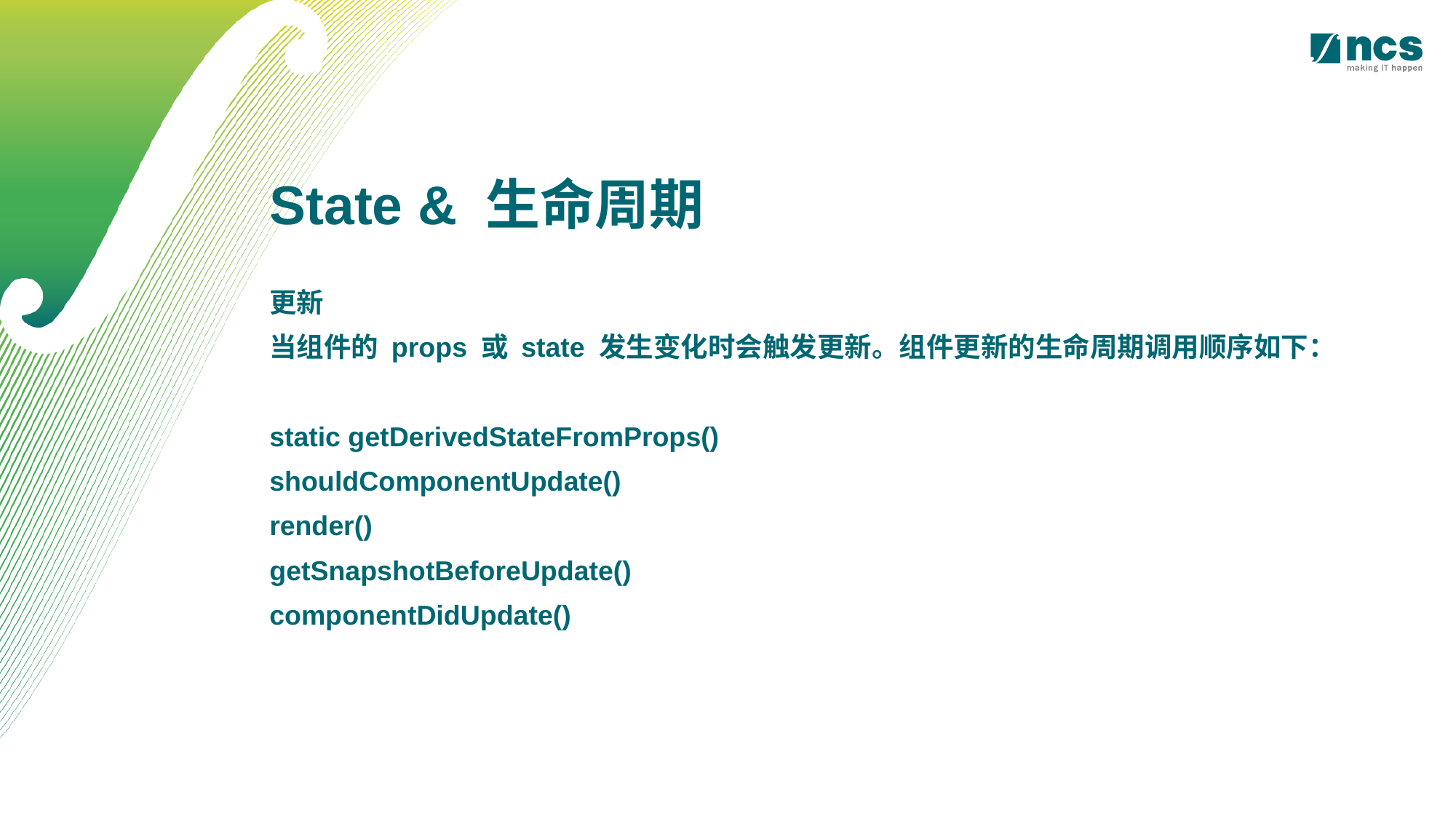

State & 生命周期
更新
当组件的 props 或 state 发生变化时会触发更新。组件更新的生命周期调用顺序如下：

static getDerivedStateFromProps()
shouldComponentUpdate()
render()
getSnapshotBeforeUpdate()
componentDidUpdate()